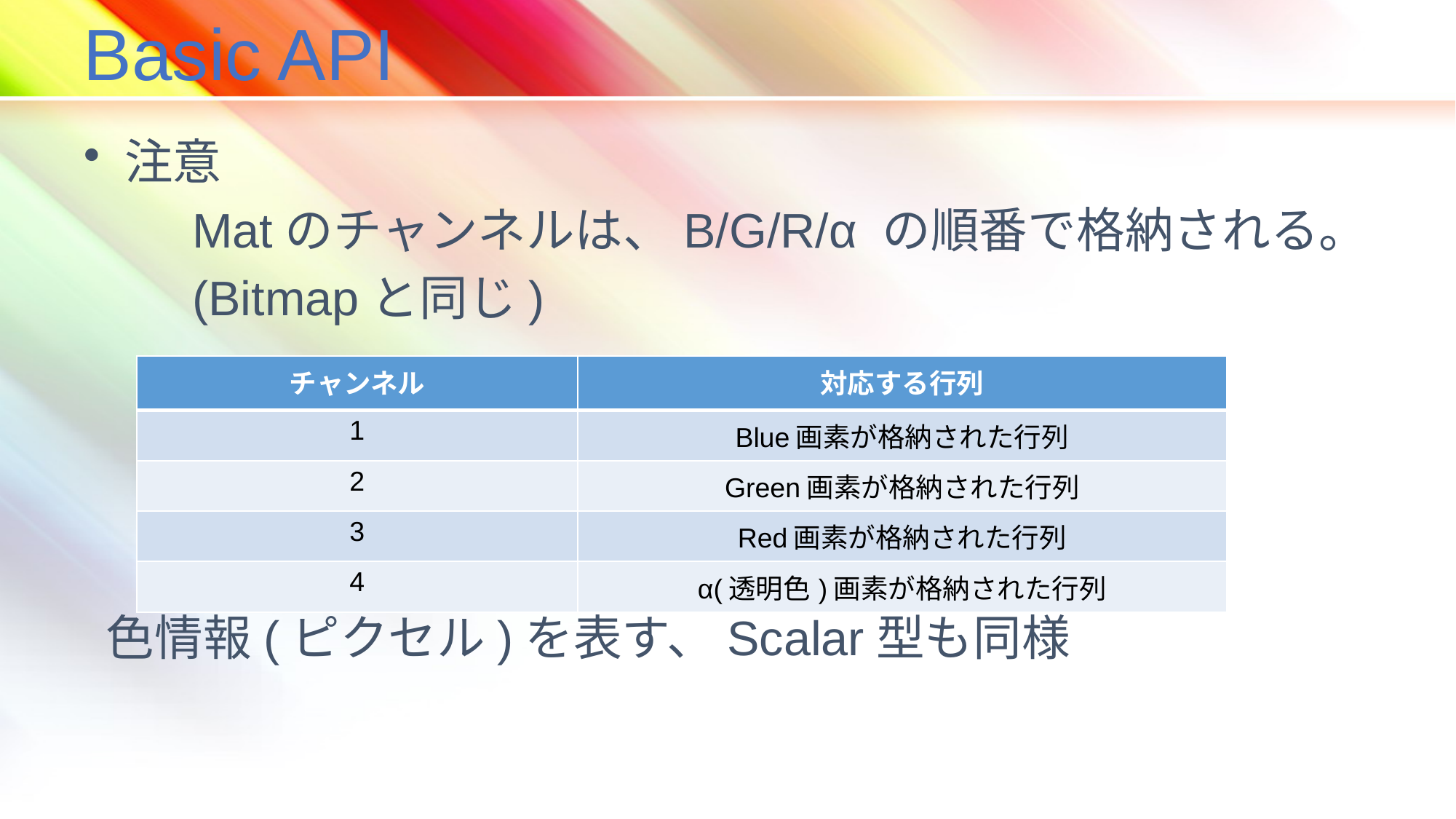

# Basic API
注意
　　Matのチャンネルは、B/G/R/α の順番で格納される。
　　(Bitmapと同じ)

 色情報(ピクセル)を表す、Scalar型も同様

| チャンネル | 対応する行列 |
| --- | --- |
| 1 | Blue画素が格納された行列 |
| 2 | Green画素が格納された行列 |
| 3 | Red画素が格納された行列 |
| 4 | α(透明色)画素が格納された行列 |